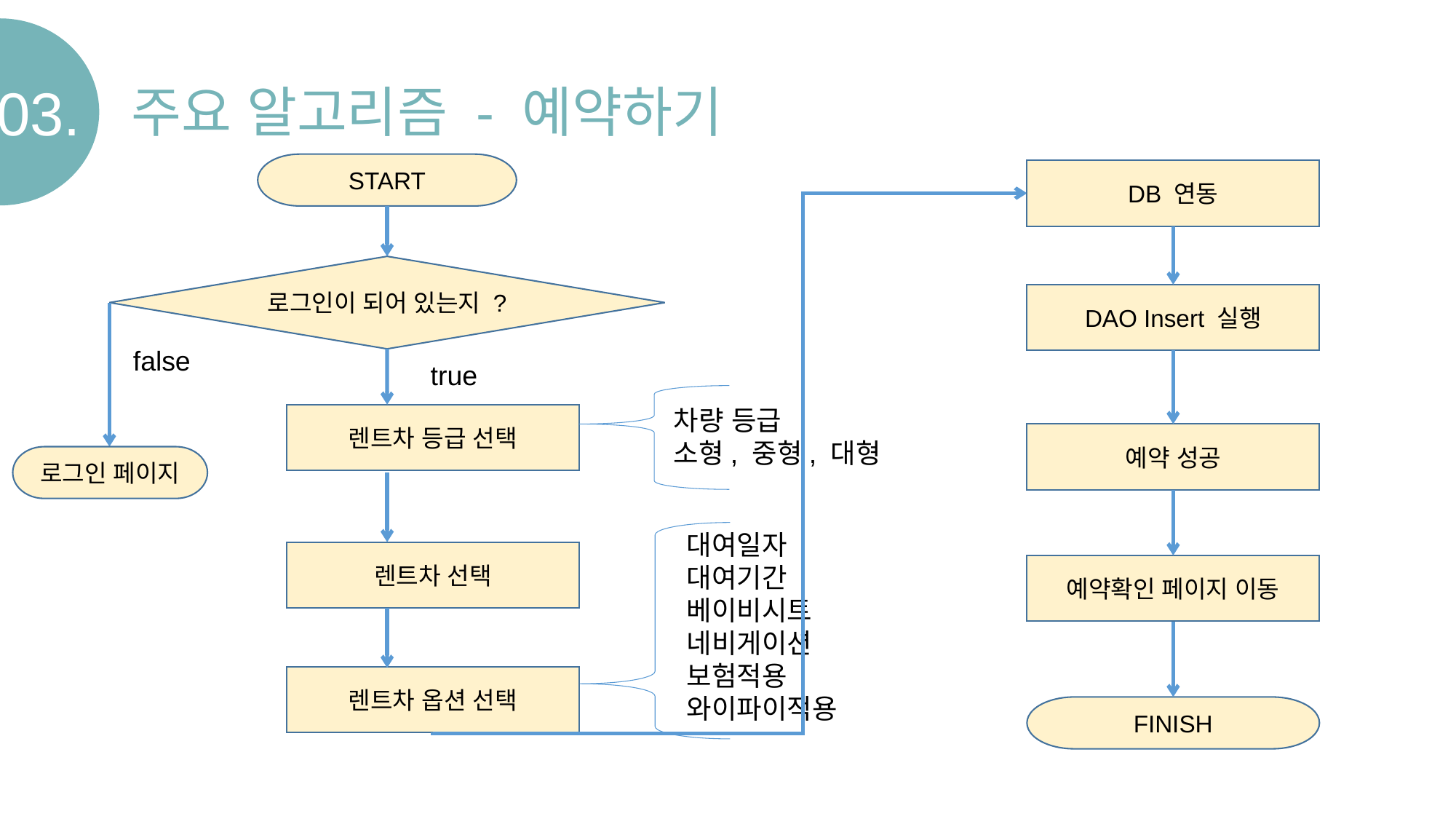

03.
주요 알고리즘 - 예약하기
START
DB 연동
로그인이 되어 있는지 ?
DAO Insert 실행
false
true

차량 등급
소형, 중형, 대형
렌트차 등급 선택
예약 성공
로그인 페이지

대여일자
대여기간
베이비시트
네비게이션
보험적용
와이파이적용
렌트차 선택
예약확인 페이지 이동
렌트차 옵션 선택
FINISH